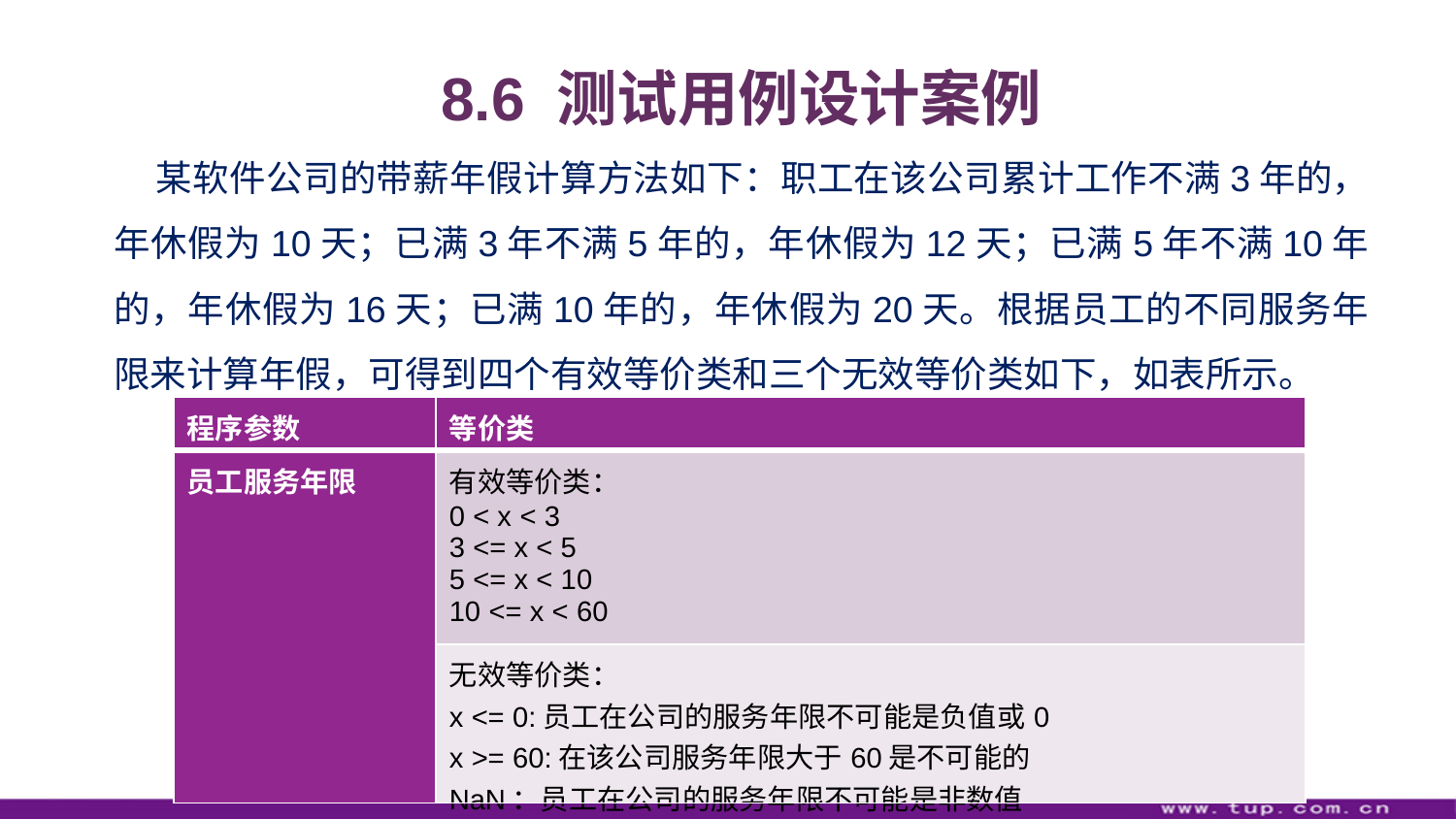

8.6 测试用例设计案例
某软件公司的带薪年假计算方法如下：职工在该公司累计工作不满3年的，年休假为10天；已满3年不满5年的，年休假为12天；已满5年不满10年的，年休假为16天；已满10年的，年休假为20天。根据员工的不同服务年限来计算年假，可得到四个有效等价类和三个无效等价类如下，如表所示。

| 程序参数 | 等价类 |
| --- | --- |
| 员工服务年限 | 有效等价类： 0 < x < 3 3 <= x < 5 5 <= x < 10 10 <= x < 60 |
|  | 无效等价类： x <= 0:员工在公司的服务年限不可能是负值或0 x >= 60:在该公司服务年限大于60是不可能的 NaN：员工在公司的服务年限不可能是非数值 |